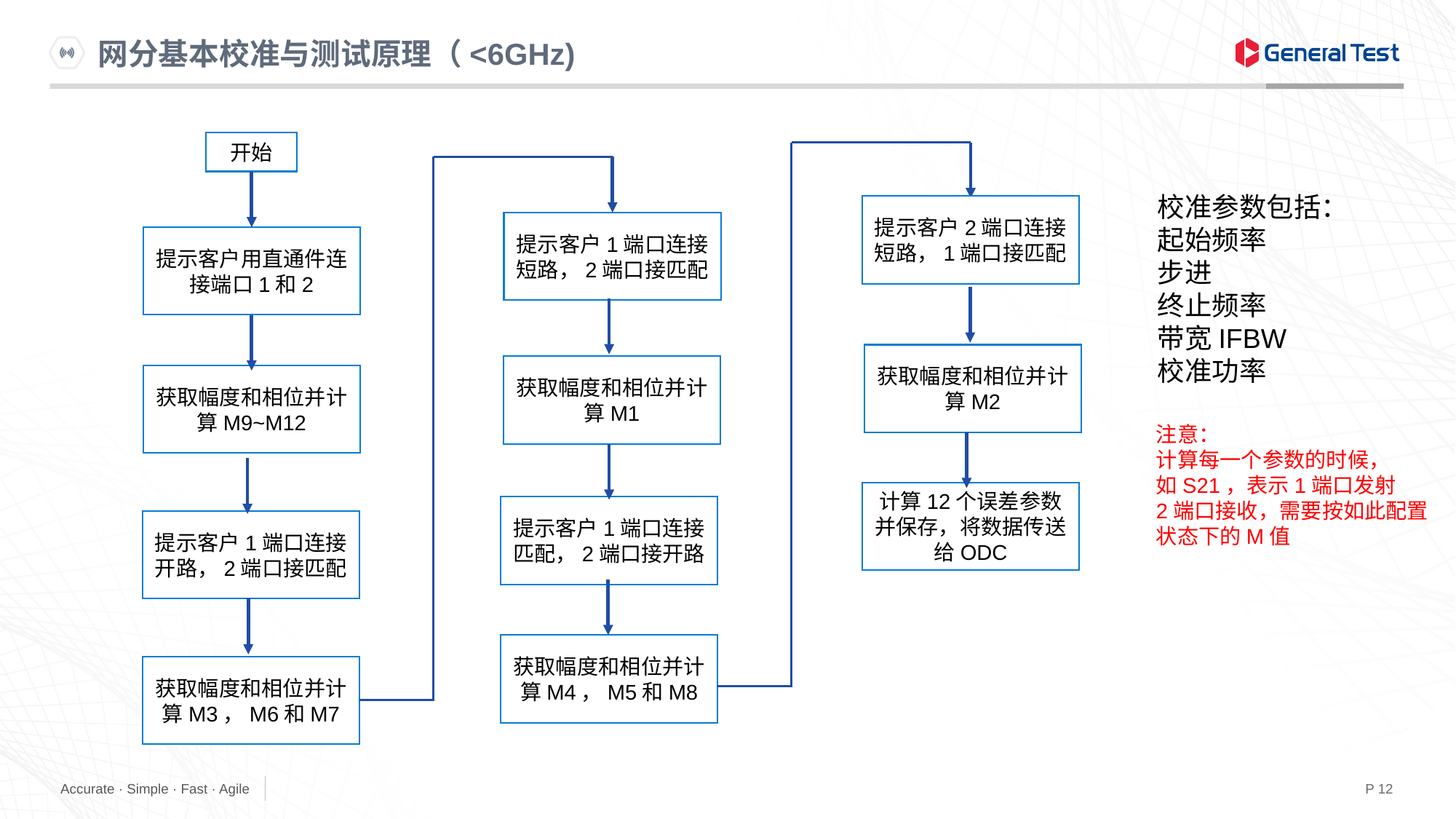

# 网分基本校准与测试原理（<6GHz)

开始

校准参数包括：
起始频率
步进
终止频率
带宽IFBW
校准功率
提示客户2端口连接短路，1端口接匹配
提示客户1端口连接短路，2端口接匹配
提示客户用直通件连接端口1和2
获取幅度和相位并计算M2
获取幅度和相位并计算M1
获取幅度和相位并计算M9~M12
注意：
计算每一个参数的时候，
如S21，表示1端口发射
2端口接收，需要按如此配置状态下的M值
计算12个误差参数并保存，将数据传送给ODC
提示客户1端口连接匹配，2端口接开路
提示客户1端口连接开路，2端口接匹配
获取幅度和相位并计算M4，M5和M8
获取幅度和相位并计算M3，M6和M7
P 12